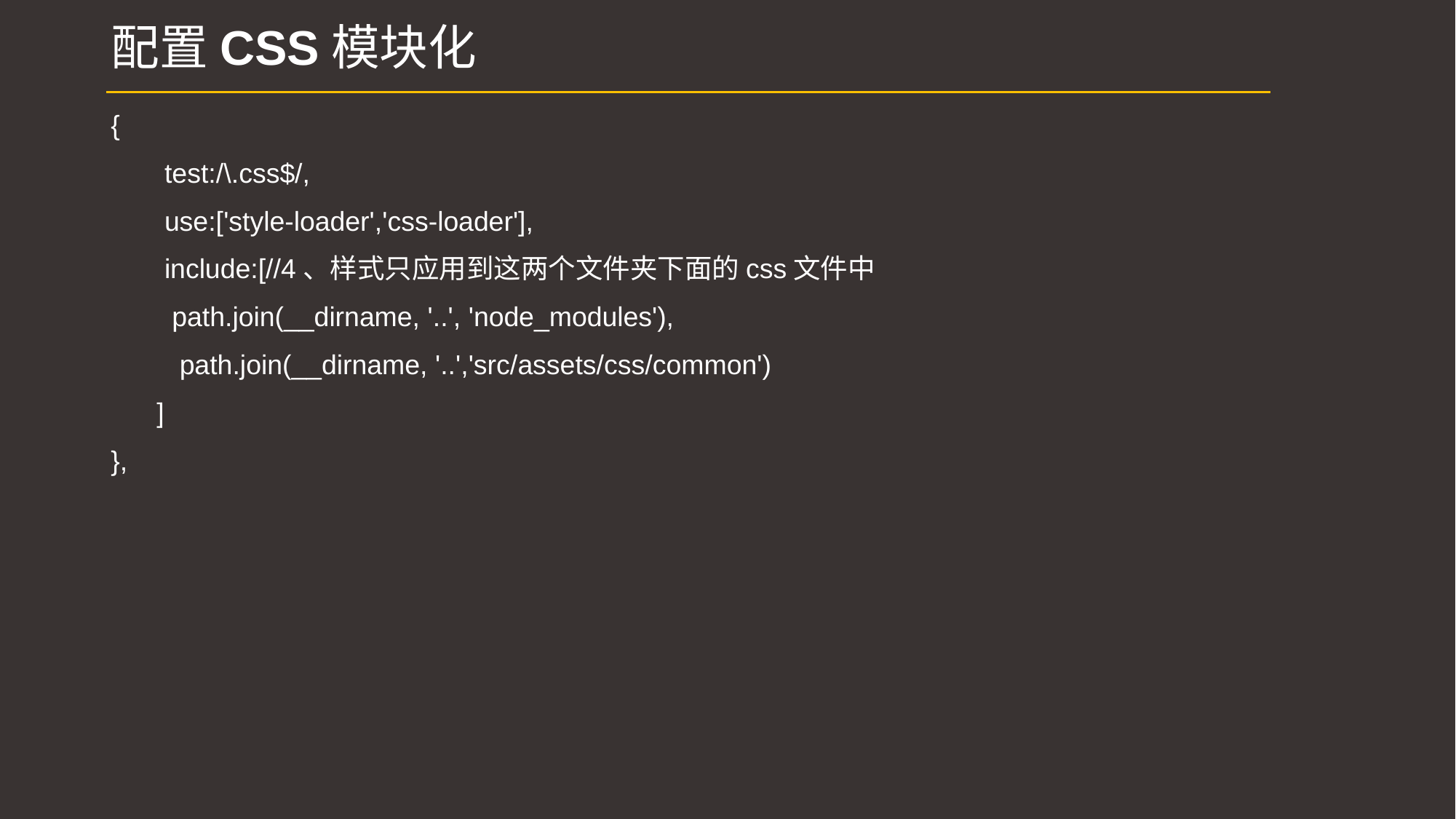

# 配置CSS模块化
{
       test:/\.css$/,
       use:['style-loader','css-loader'],
       include:[//4、样式只应用到这两个文件夹下面的css文件中
        path.join(__dirname, '..', 'node_modules'),
         path.join(__dirname, '..','src/assets/css/common')
      ]
},